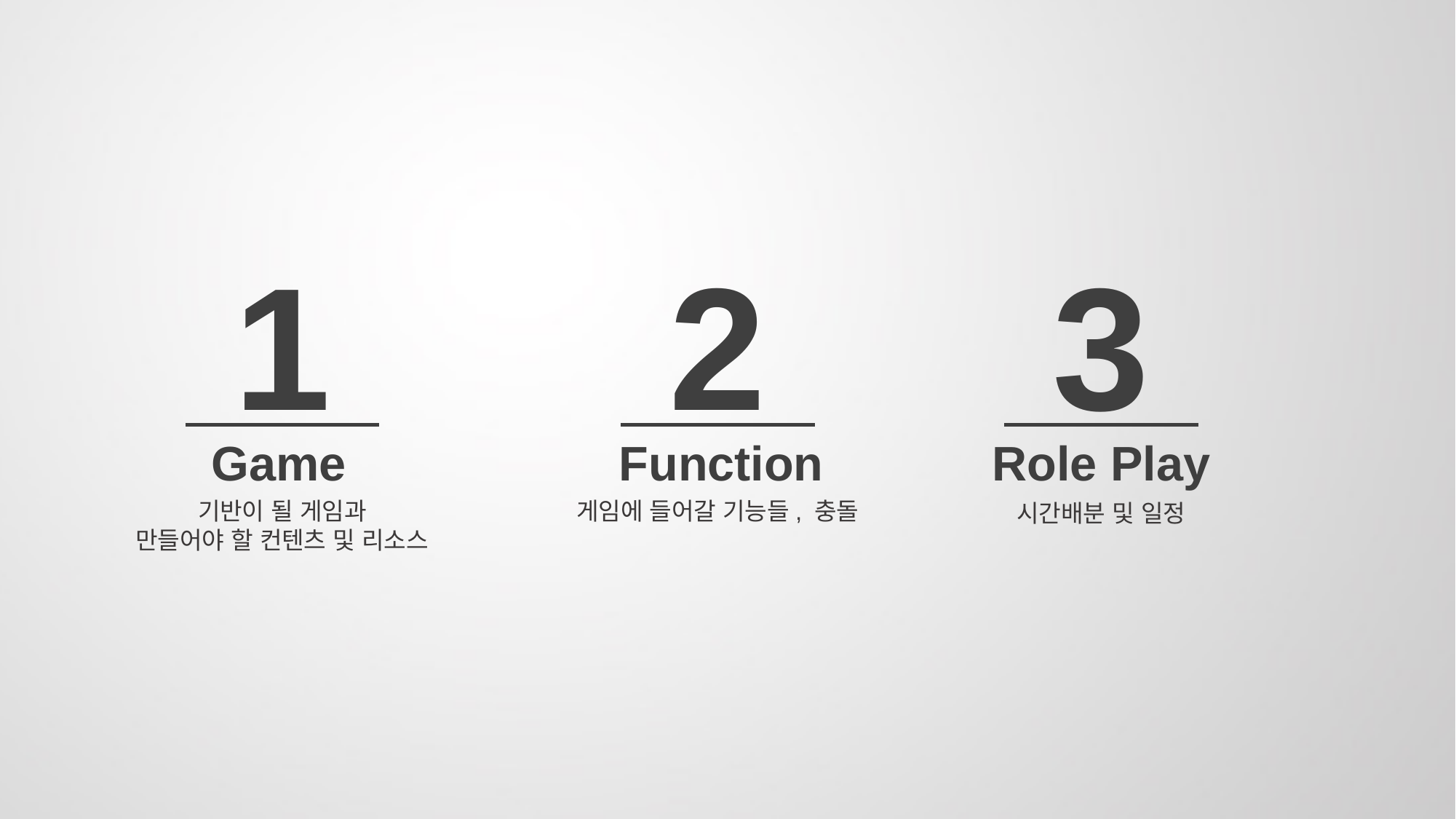

1
Game
기반이 될 게임과
만들어야 할 컨텐츠 및 리소스
2
Function
게임에 들어갈 기능들, 충돌
3
Role Play
시간배분 및 일정